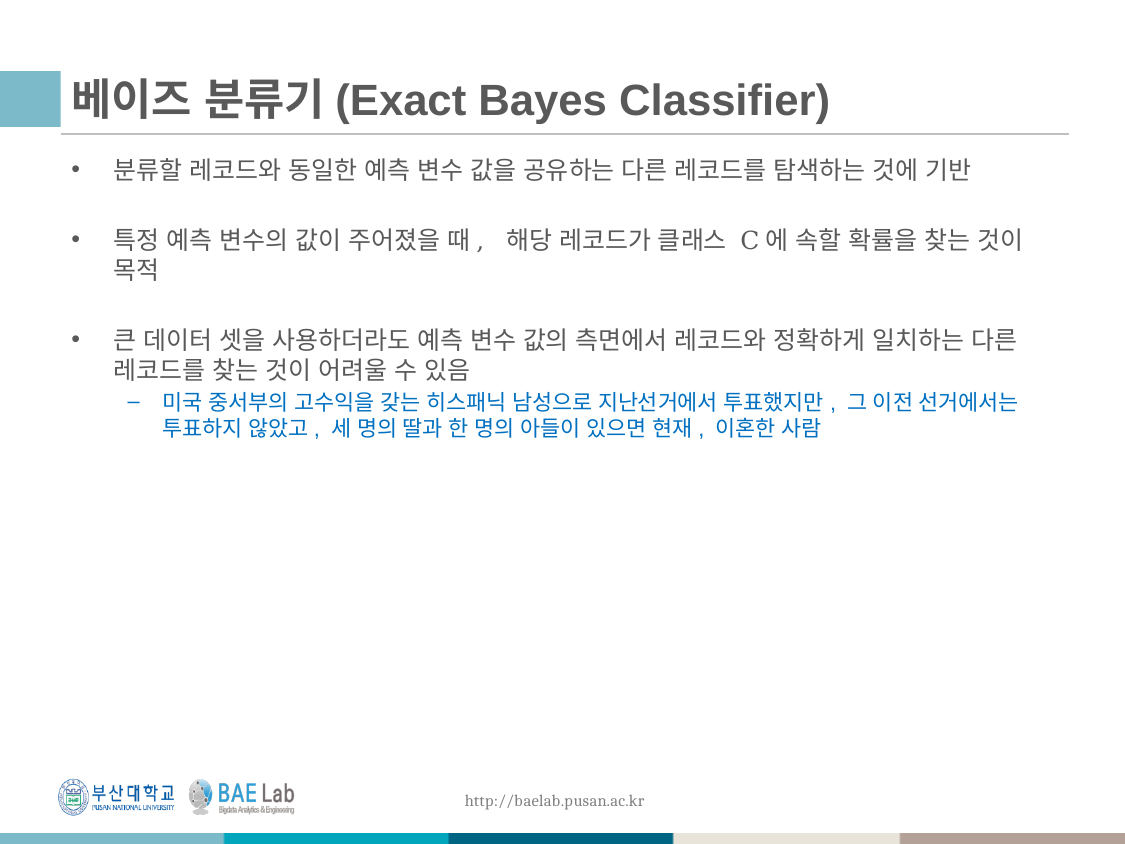

# 베이즈 분류기(Exact Bayes Classifier)
분류할 레코드와 동일한 예측 변수 값을 공유하는 다른 레코드를 탐색하는 것에 기반

특정 예측 변수의 값이 주어졌을 때,  해당 레코드가 클래스 C에 속할 확률을 찾는 것이 목적

큰 데이터 셋을 사용하더라도 예측 변수 값의 측면에서 레코드와 정확하게 일치하는 다른 레코드를 찾는 것이 어려울 수 있음
미국 중서부의 고수익을 갖는 히스패닉 남성으로 지난선거에서 투표했지만, 그 이전 선거에서는 투표하지 않았고, 세 명의 딸과 한 명의 아들이 있으면 현재, 이혼한 사람